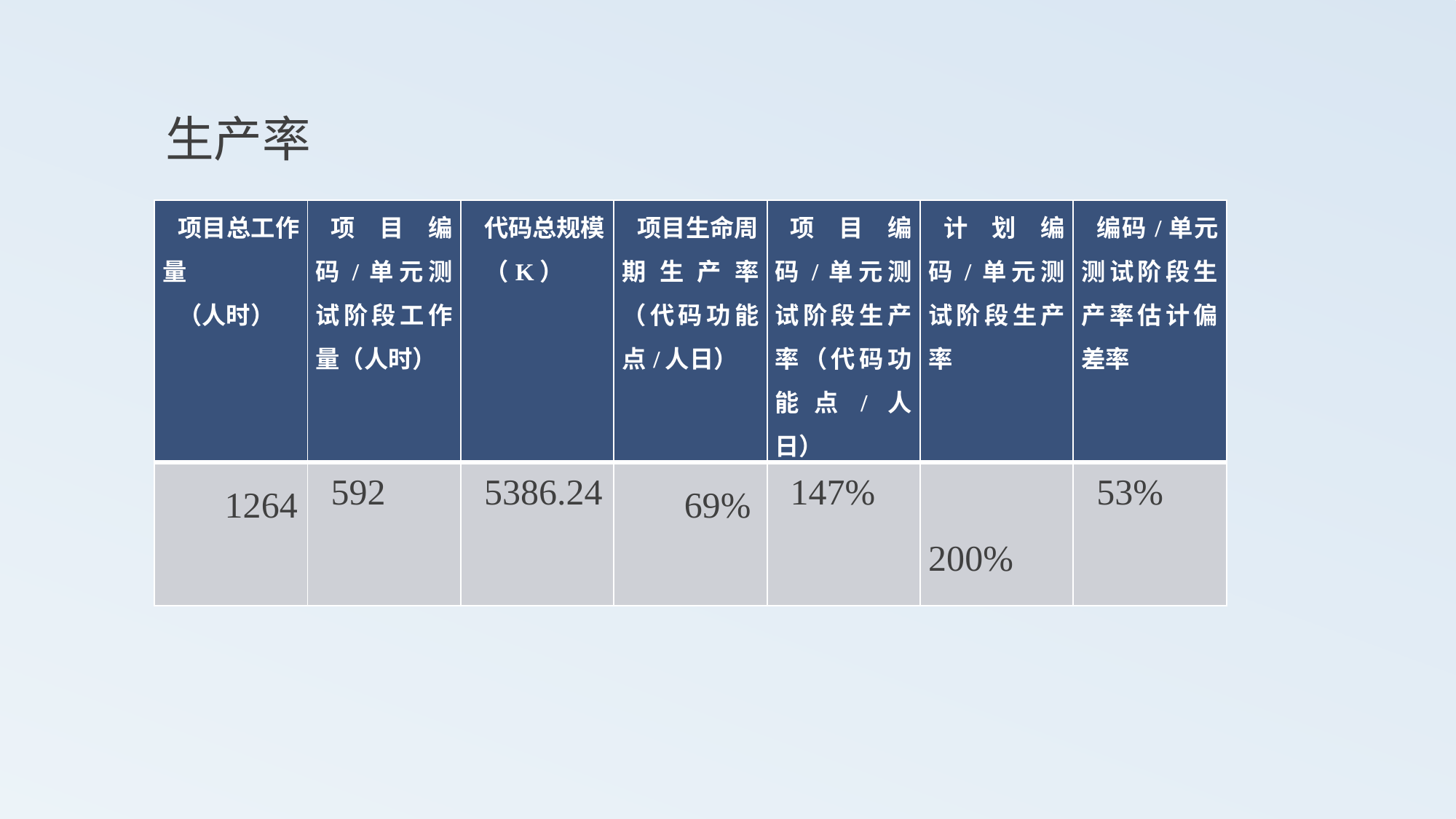

生产率
| 项目总工作量 （人时） | 项目编码/单元测试阶段工作量（人时） | 代码总规模 （K） | 项目生命周期生产率（代码功能点/人日） | 项目编码/单元测试阶段生产率（代码功能点/人日） | 计划编码/单元测试阶段生产率 | 编码/单元测试阶段生产率估计偏差率 |
| --- | --- | --- | --- | --- | --- | --- |
| 1264 | 592 | 5386.24 | 69% | 147% | 200% | 53% |